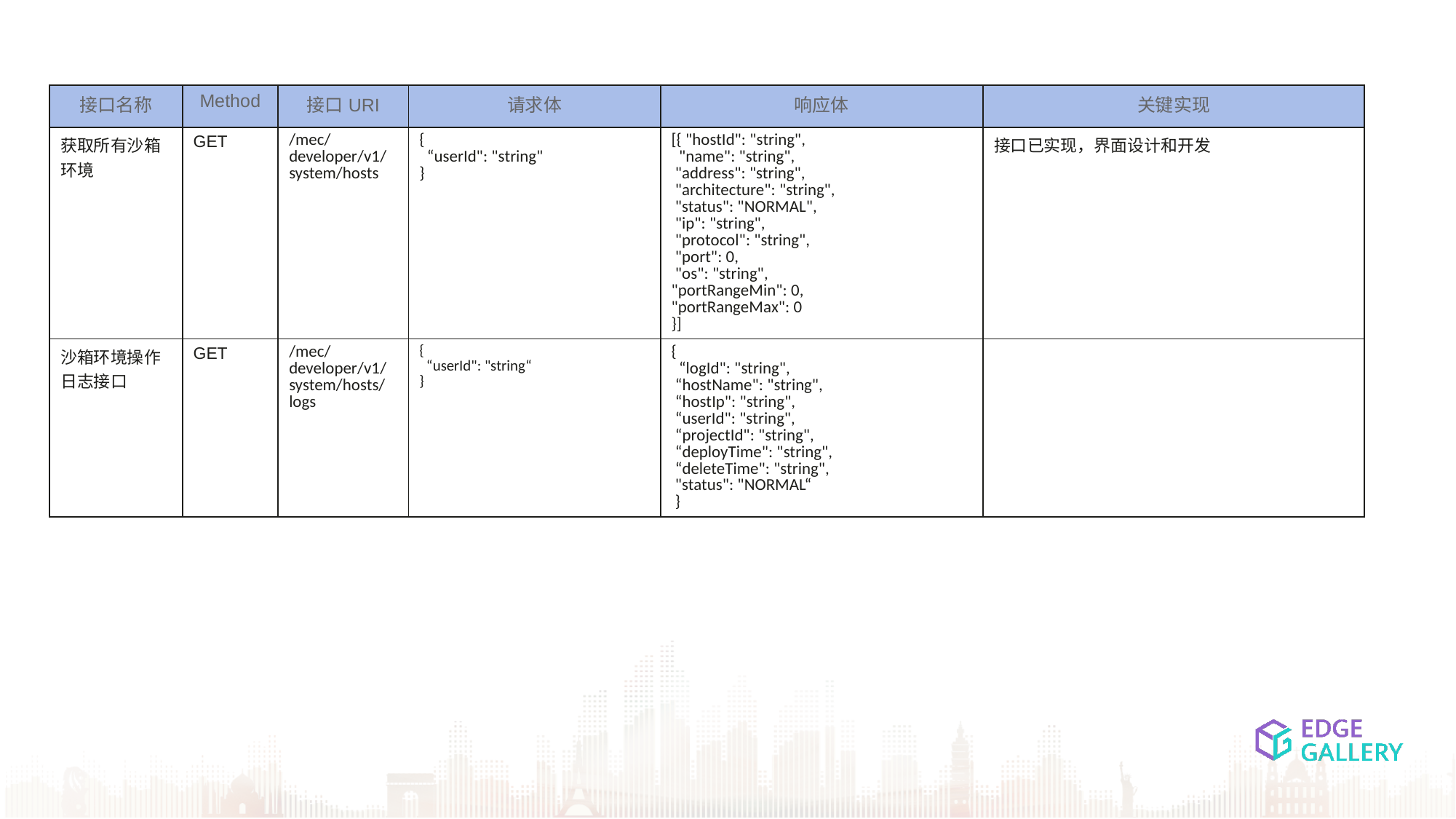

| 接口名称 | Method | 接口URI | 请求体 | 响应体 | 关键实现 |
| --- | --- | --- | --- | --- | --- |
| 获取所有沙箱环境 | GET | /mec/developer/v1/system/hosts | { “userId": "string" } | [{ "hostId": "string", "name": "string", "address": "string", "architecture": "string", "status": "NORMAL", "ip": "string", "protocol": "string", "port": 0, "os": "string", "portRangeMin": 0, "portRangeMax": 0 }] | 接口已实现，界面设计和开发 |
| 沙箱环境操作日志接口 | GET | /mec/developer/v1/system/hosts/logs | { “userId": "string“ } | { “logId": "string", “hostName": "string", “hostIp": "string", “userId": "string", “projectId": "string", “deployTime": "string", “deleteTime": "string", "status": "NORMAL“ } |  |